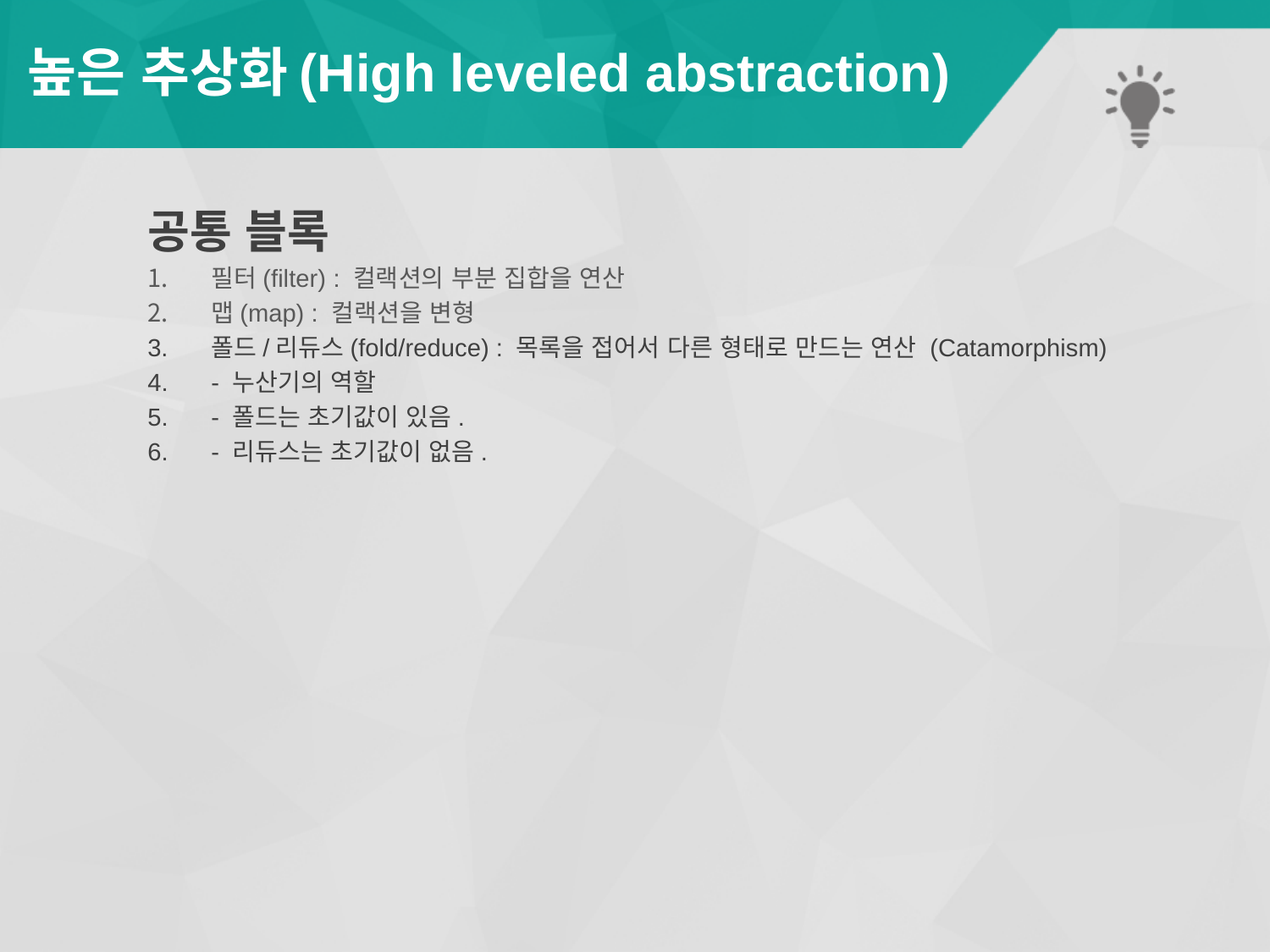

# 높은 추상화(High leveled abstraction)
공통 블록
필터(filter) : 컬랙션의 부분 집합을 연산
맵(map) : 컬랙션을 변형
폴드/리듀스(fold/reduce) : 목록을 접어서 다른 형태로 만드는 연산 (Catamorphism)
- 누산기의 역할
- 폴드는 초기값이 있음.
- 리듀스는 초기값이 없음.